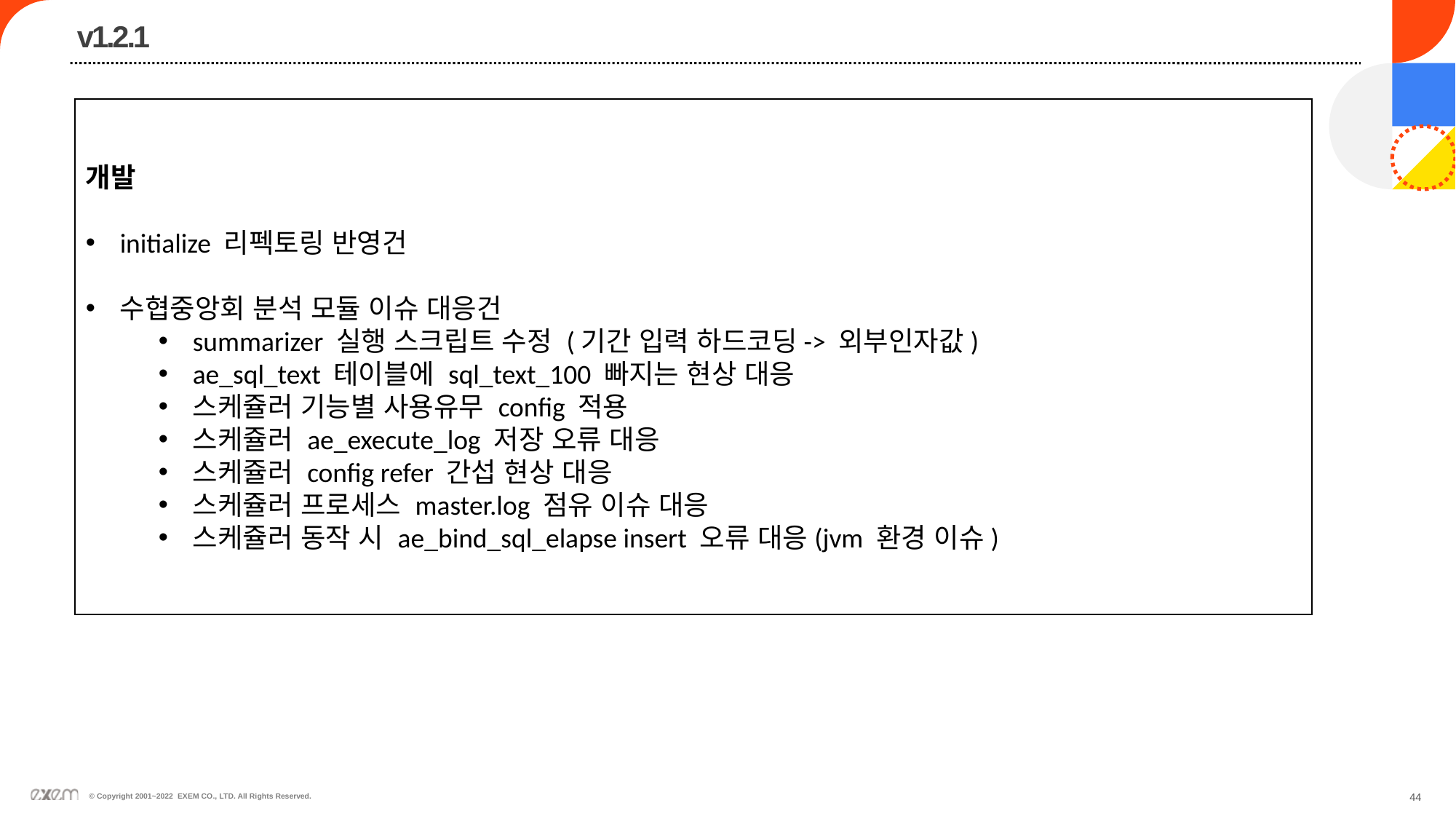

v1.2.1
개발

initialize 리펙토링 반영건

수협중앙회 분석 모듈 이슈 대응건
summarizer 실행 스크립트 수정 (기간 입력 하드코딩-> 외부인자값)
ae_sql_text 테이블에 sql_text_100 빠지는 현상 대응
스케쥴러 기능별 사용유무 config 적용
스케쥴러 ae_execute_log 저장 오류 대응
스케쥴러 config refer 간섭 현상 대응
스케쥴러 프로세스 master.log 점유 이슈 대응
스케쥴러 동작 시 ae_bind_sql_elapse insert 오류 대응(jvm 환경 이슈)